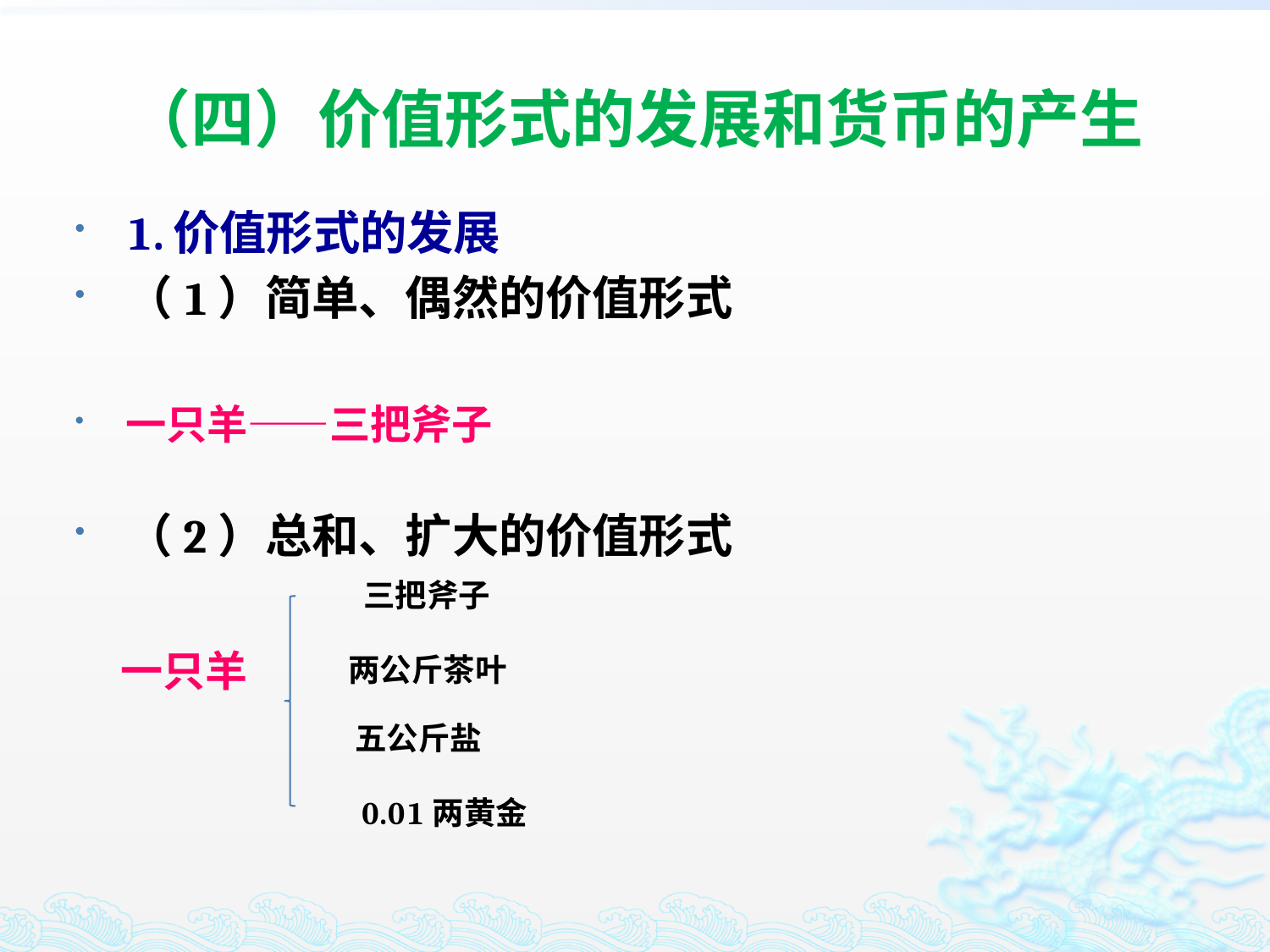

# （四）价值形式的发展和货币的产生
1.价值形式的发展
（1）简单、偶然的价值形式

一只羊——三把斧子

（2）总和、扩大的价值形式

三把斧子

一只羊
两公斤茶叶
五公斤盐
0.01两黄金